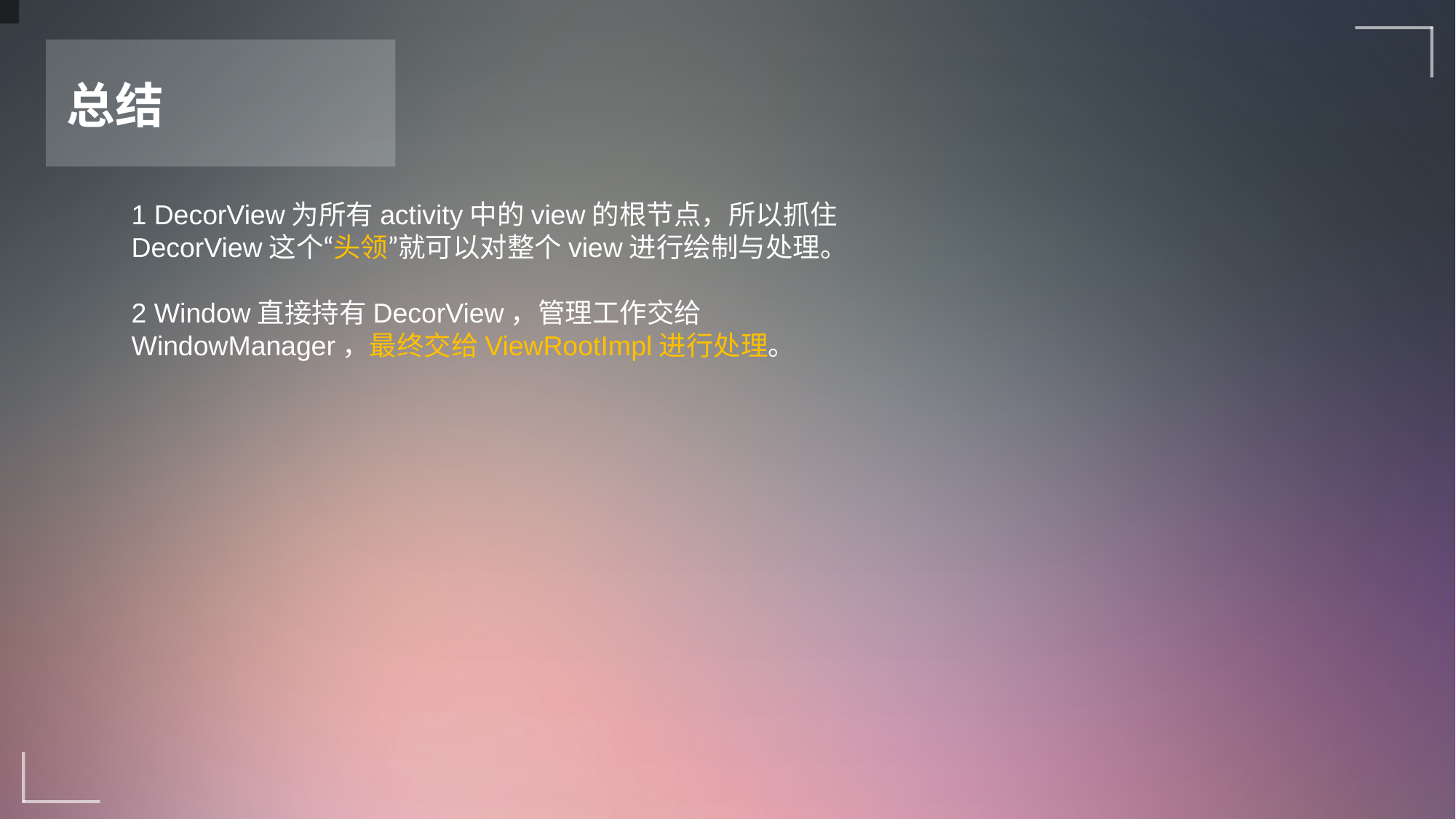

总结
1 DecorView为所有activity中的view的根节点，所以抓住DecorView这个“头领”就可以对整个view进行绘制与处理。

2 Window直接持有DecorView，管理工作交给WindowManager，最终交给ViewRootImpl进行处理。